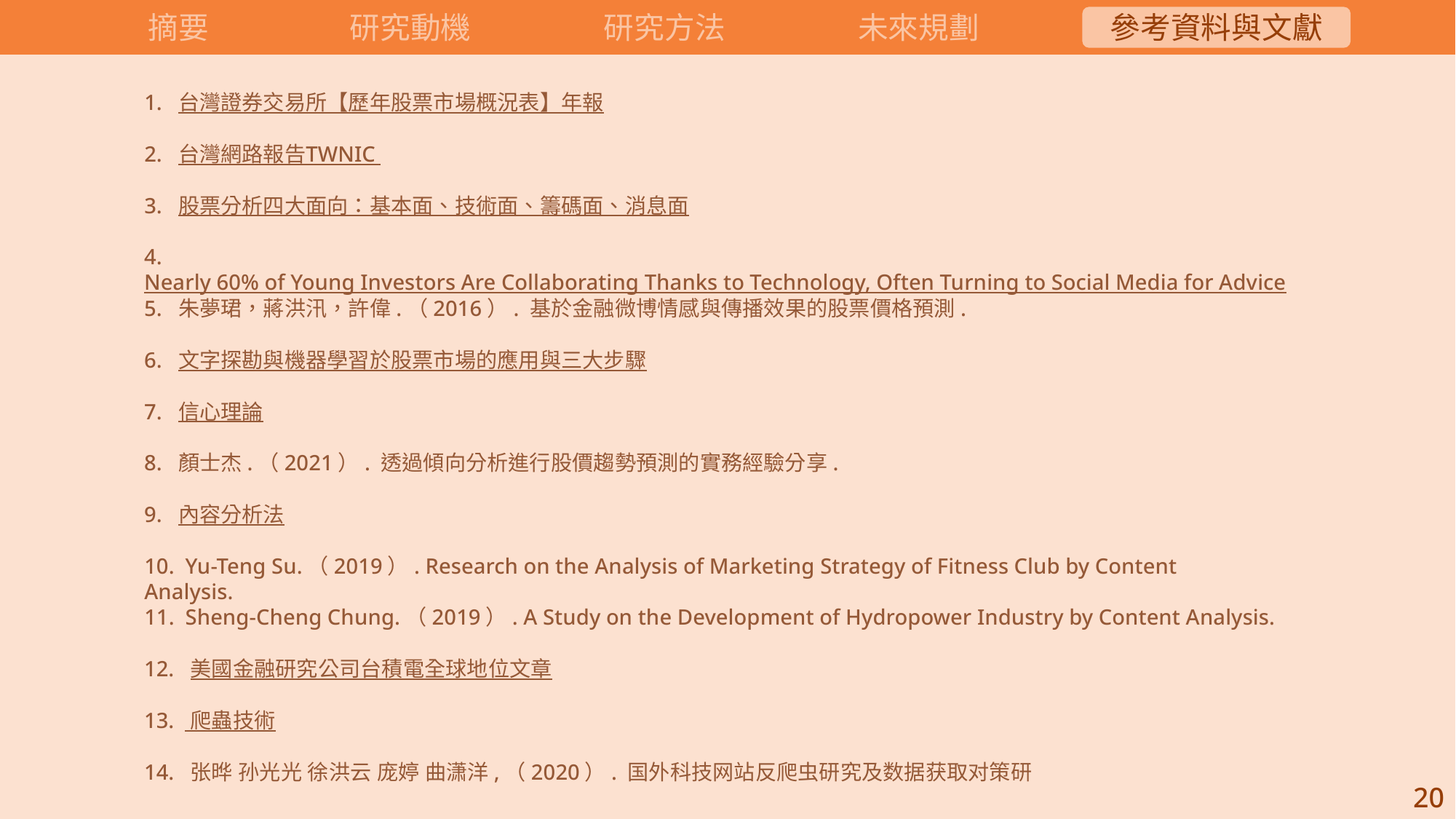

摘要
研究動機
研究方法
未來規劃
參考資料與文獻

1.  台灣證券交易所【歷年股票市場概況表】年報
2.  台灣網路報告TWNIC
3.  股票分析四大面向：基本面、技術面、籌碼面、消息面
4.  Nearly 60% of Young Investors Are Collaborating Thanks to Technology, Often Turning to Social Media for Advice
5.  朱夢珺，蔣洪汛，許偉.（2016）. 基於金融微博情感與傳播效果的股票價格預測.
6.  文字探勘與機器學習於股票市場的應用與三大步驟
7.  信心理論
8.  顏士杰.（2021）. 透過傾向分析進行股價趨勢預測的實務經驗分享.
9.  內容分析法
10.  Yu-Teng Su.（2019）. Research on the Analysis of Marketing Strategy of Fitness Club by Content Analysis.
11.  Sheng-Cheng Chung.（2019）. A Study on the Development of Hydropower Industry by Content Analysis.
12.  美國金融研究公司台積電全球地位文章
13.  爬蟲技術
14.  张晔 孙光光 徐洪云 庞婷 曲潇洋,（2020）. 国外科技网站反爬虫研究及数据获取对策研
20